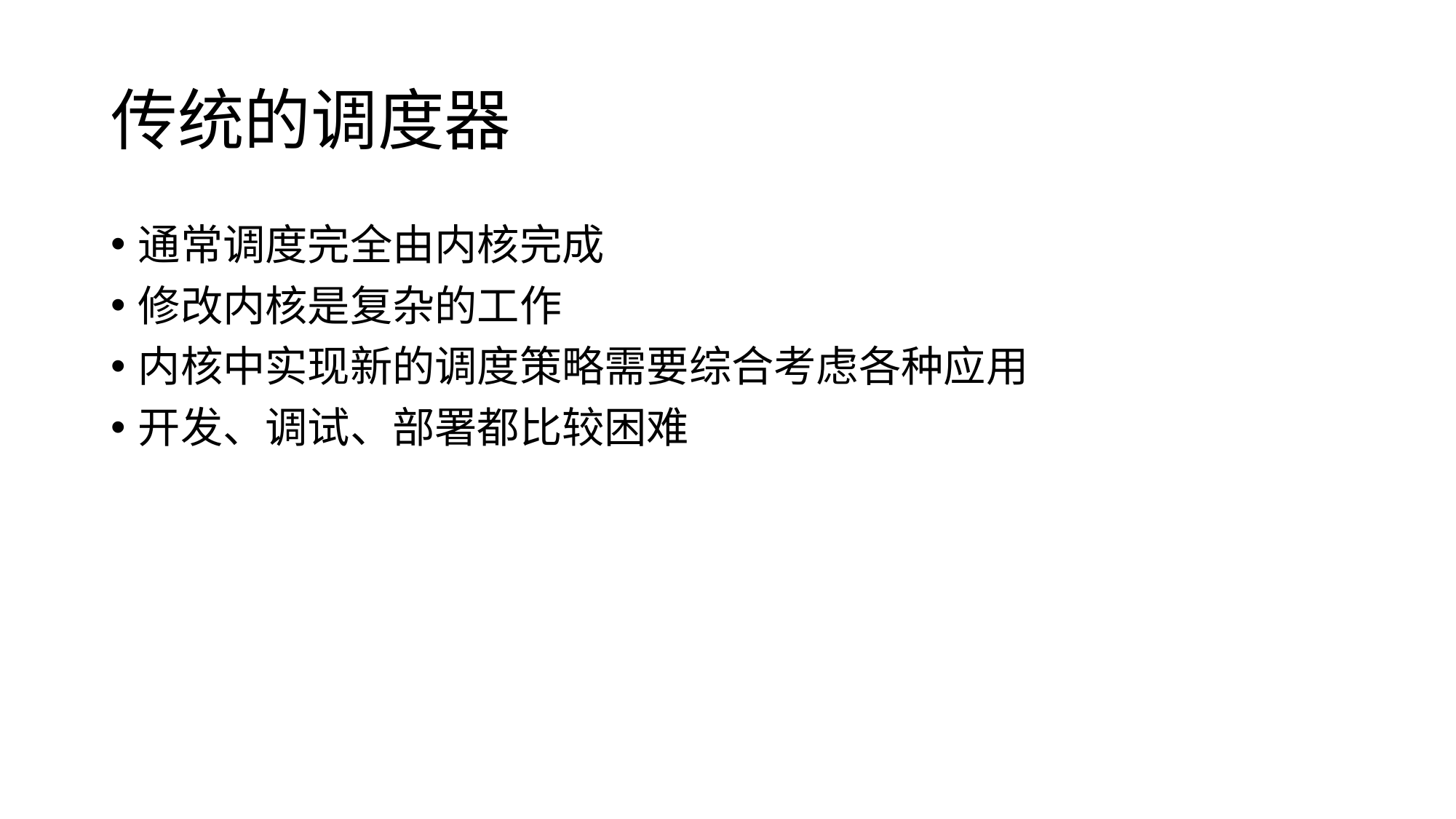

# 传统的调度器
通常调度完全由内核完成
修改内核是复杂的工作
内核中实现新的调度策略需要综合考虑各种应用
开发、调试、部署都比较困难